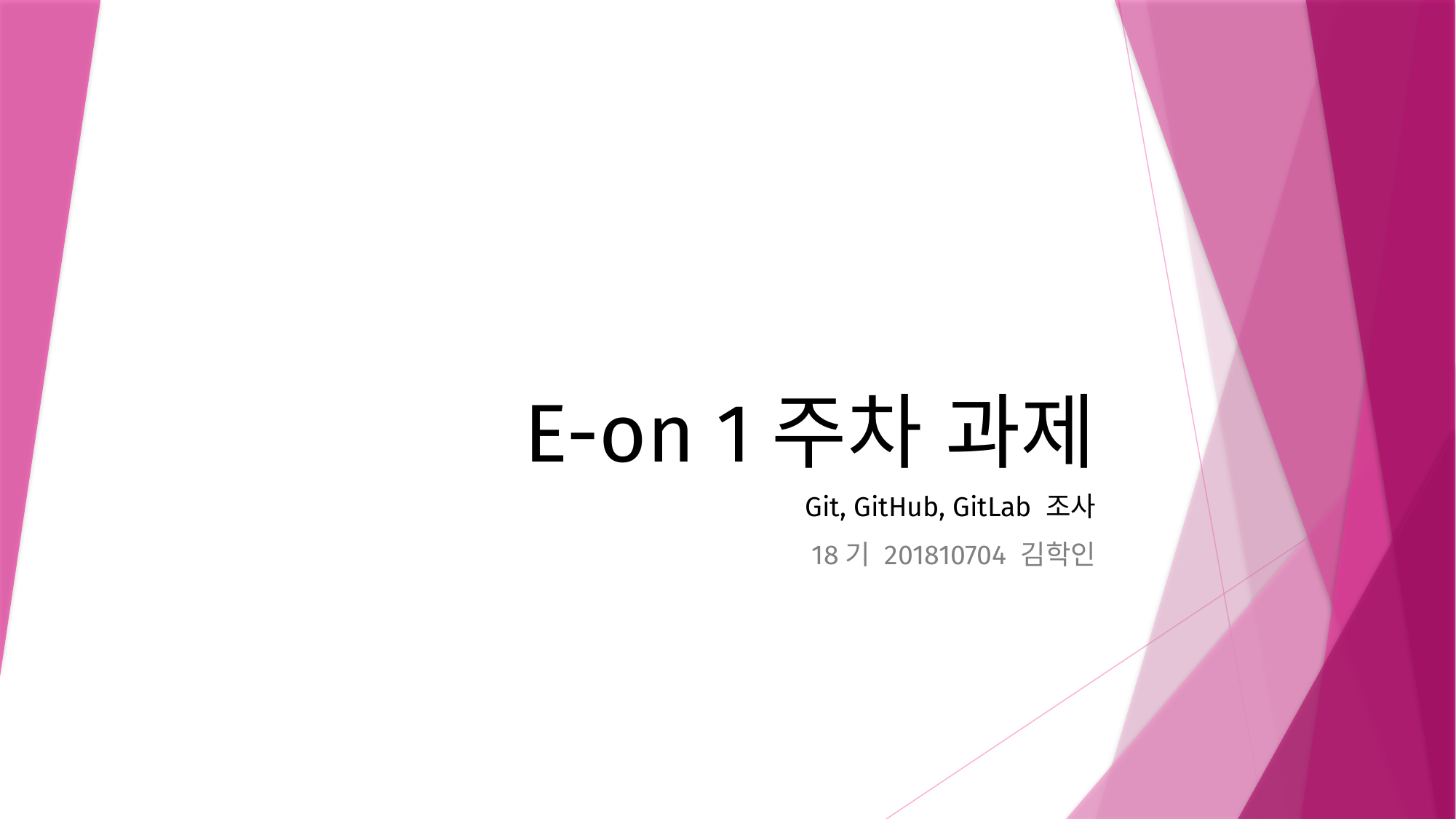

# E-on 1주차 과제
Git, GitHub, GitLab 조사
18기 201810704 김학인